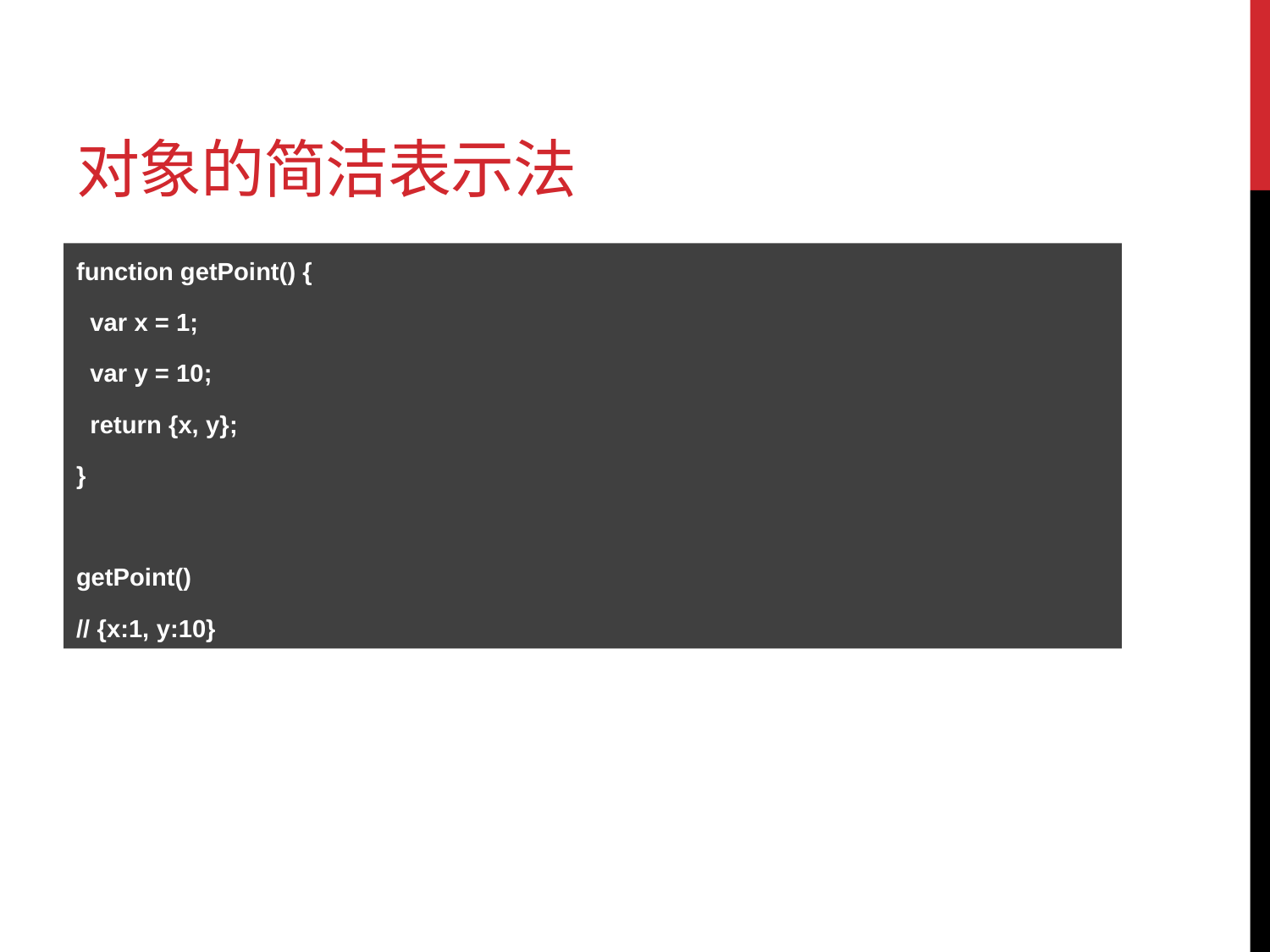

# 对象的简洁表示法

function getPoint() {
  var x = 1;
  var y = 10;
  return {x, y};
}

getPoint()
// {x:1, y:10}